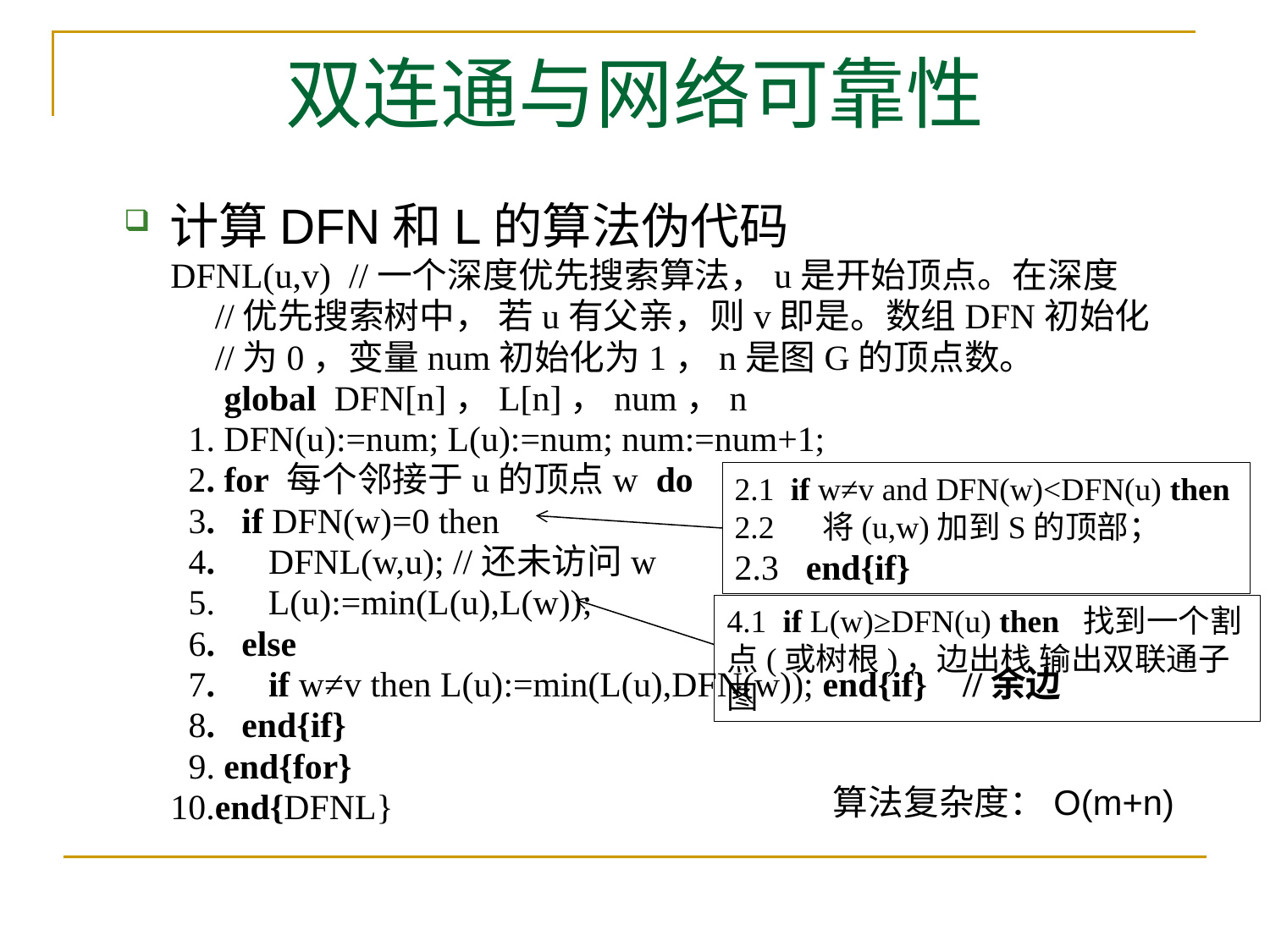

# 双连通与网络可靠性
计算DFN和L的算法伪代码
DFNL(u,v)  //一个深度优先搜索算法，u是开始顶点。在深度
     //优先搜索树中， 若u有父亲，则v即是。数组DFN初始化
     //为0，变量num初始化为1，n是图G的顶点数。
      global  DFN[n]，L[n]，num，n
  1. DFN(u):=num; L(u):=num; num:=num+1;
  2. for 每个邻接于u的顶点w  do
  3.   if DFN(w)=0 then
  4.      DFNL(w,u); //还未访问w
  5.      L(u):=min(L(u),L(w));
  6.   else
  7.      if w≠v then L(u):=min(L(u),DFN(w)); end{if}    //余边
  8.   end{if}
  9. end{for}
10.end{DFNL}

2.1  if w≠v and DFN(w)<DFN(u) then
2.2     将(u,w)加到S的顶部；
2.3   end{if}
4.1  if L(w)≥DFN(u) then  找到一个割点(或树根)，边出栈 输出双联通子图
算法复杂度：O(m+n)